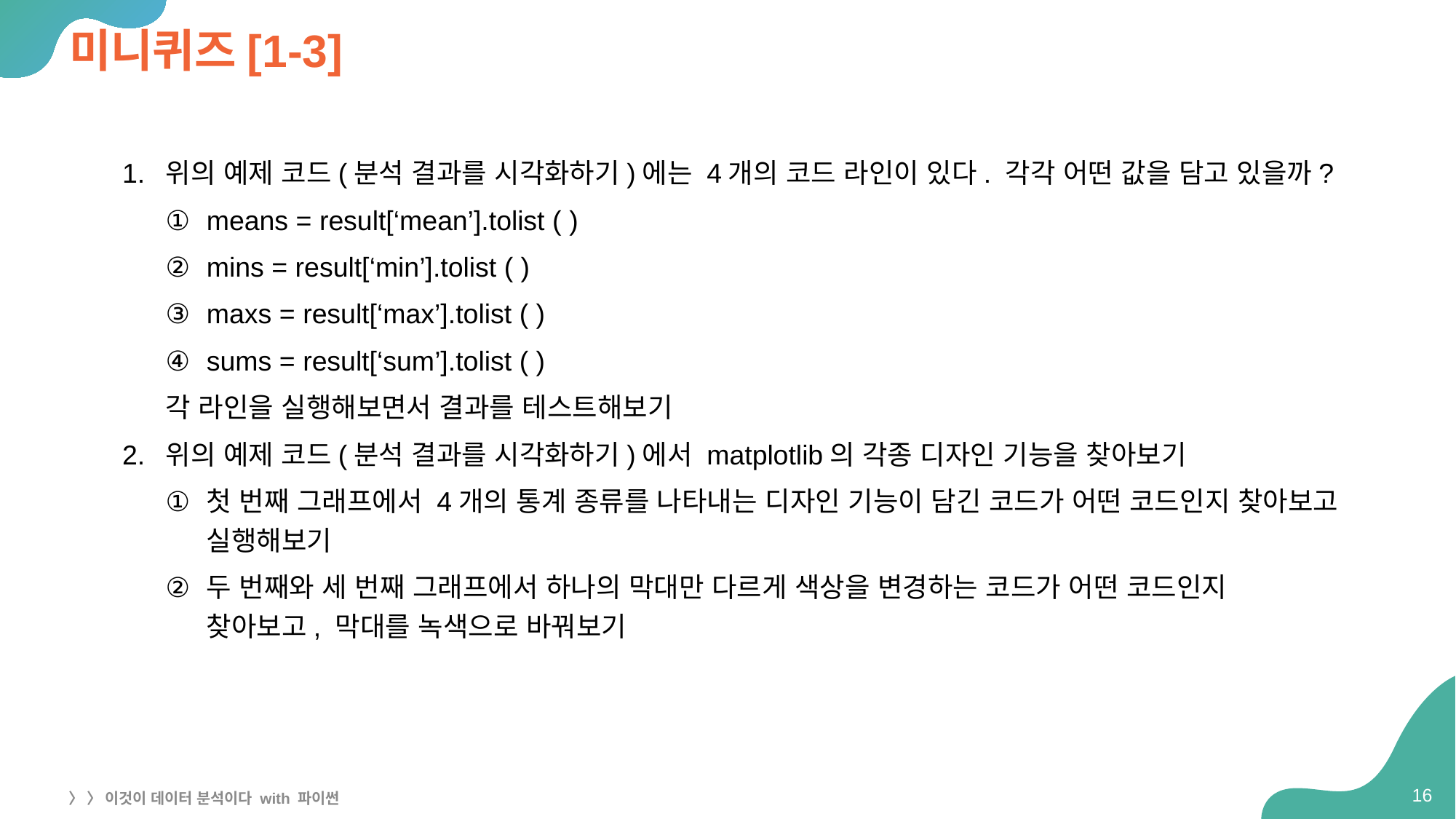

# 미니퀴즈[1-3]
위의 예제 코드(분석 결과를 시각화하기)에는 4개의 코드 라인이 있다. 각각 어떤 값을 담고 있을까?
means = result[‘mean’].tolist ( )
mins = result[‘min’].tolist ( )
maxs = result[‘max’].tolist ( )
sums = result[‘sum’].tolist ( )
각 라인을 실행해보면서 결과를 테스트해보기
위의 예제 코드(분석 결과를 시각화하기)에서 matplotlib의 각종 디자인 기능을 찾아보기
첫 번째 그래프에서 4개의 통계 종류를 나타내는 디자인 기능이 담긴 코드가 어떤 코드인지 찾아보고 실행해보기
두 번째와 세 번째 그래프에서 하나의 막대만 다르게 색상을 변경하는 코드가 어떤 코드인지
찾아보고, 막대를 녹색으로 바꿔보기
16
〉 〉 이것이 데이터 분석이다 with 파이썬